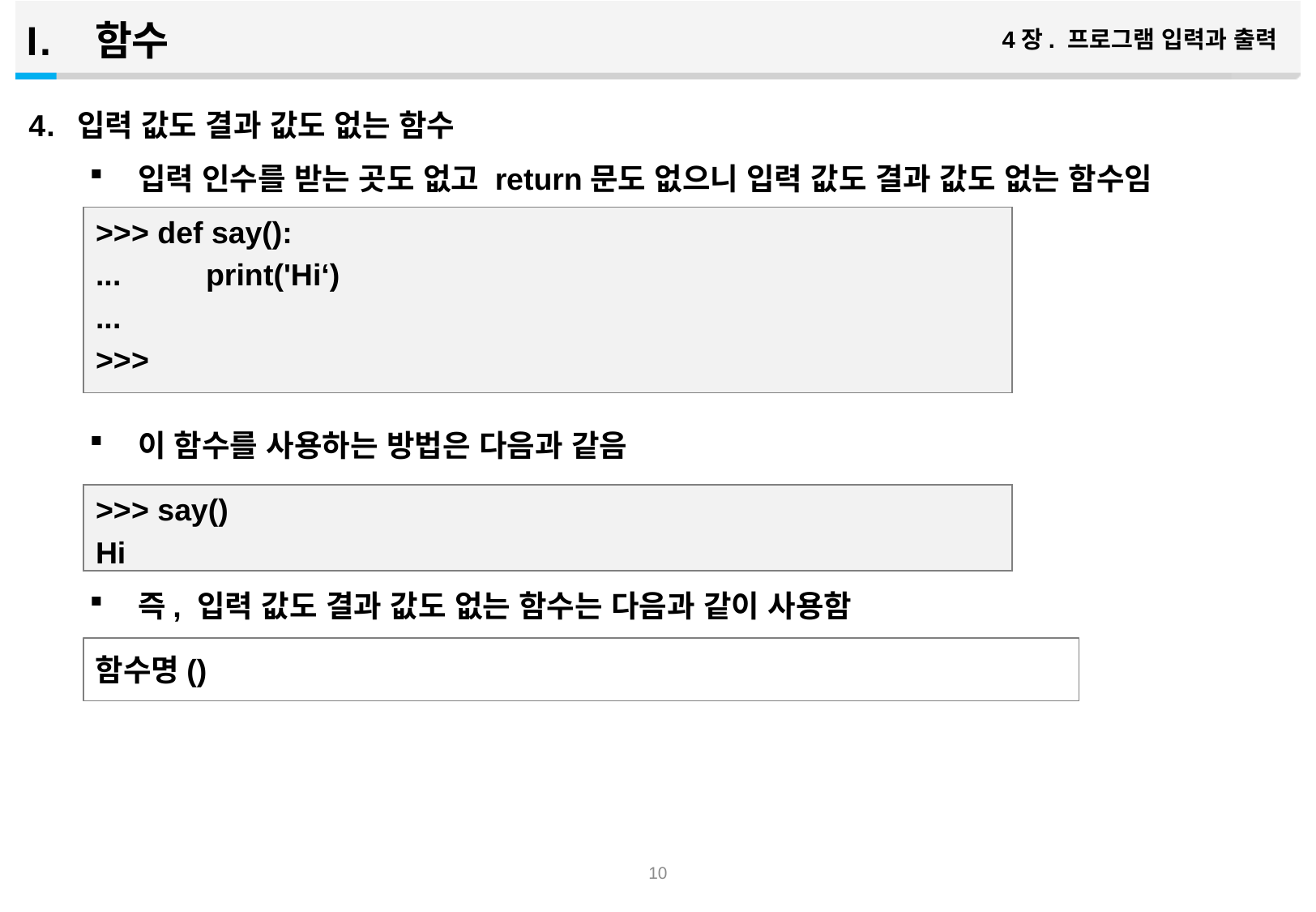

함수
4장. 프로그램 입력과 출력
입력 값도 결과 값도 없는 함수
입력 인수를 받는 곳도 없고 return문도 없으니 입력 값도 결과 값도 없는 함수임

이 함수를 사용하는 방법은 다음과 같음

즉, 입력 값도 결과 값도 없는 함수는 다음과 같이 사용함
>>> def say():
...          print('Hi‘)
...
>>>
>>> say()
Hi
함수명()
10